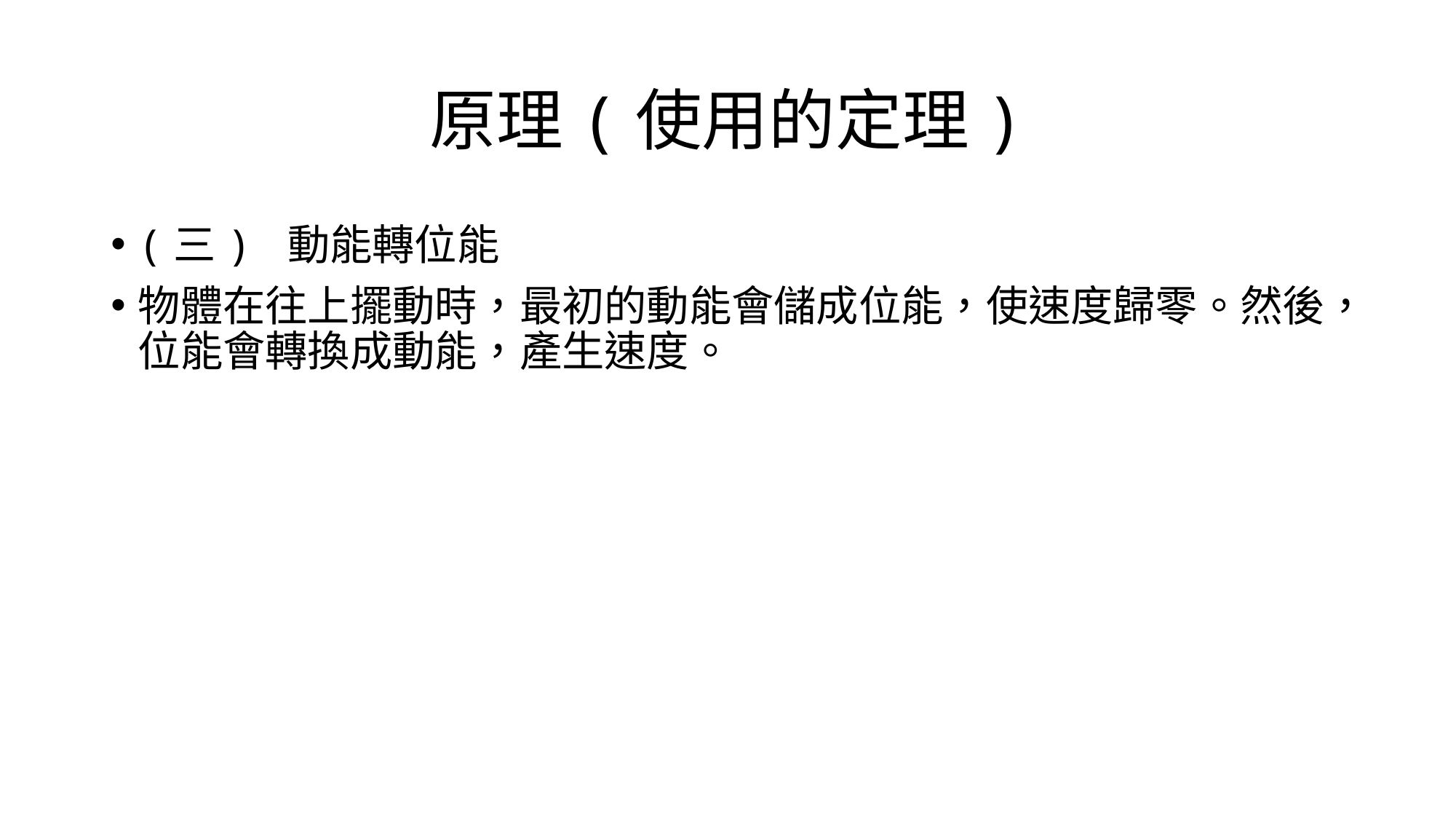

# 原理(使用的定理)
(三) 動能轉位能
物體在往上擺動時，最初的動能會儲成位能，使速度歸零。然後，位能會轉換成動能，產生速度。